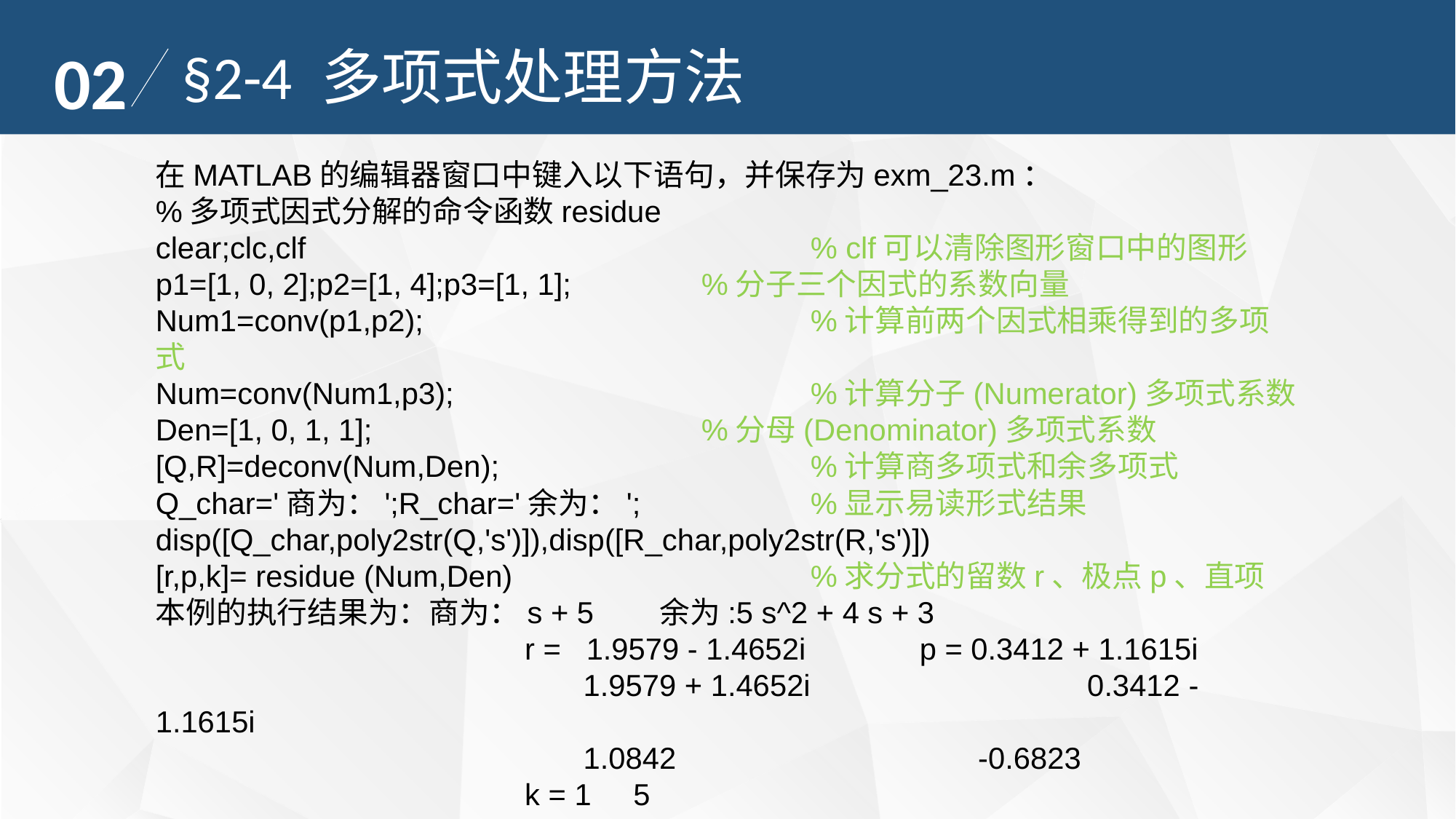

02
§2-4 多项式处理方法
在MATLAB的编辑器窗口中键入以下语句，并保存为exm_23.m：
%多项式因式分解的命令函数residue
clear;clc,clf					% clf可以清除图形窗口中的图形
p1=[1, 0, 2];p2=[1, 4];p3=[1, 1];		%分子三个因式的系数向量
Num1=conv(p1,p2);				%计算前两个因式相乘得到的多项式
Num=conv(Num1,p3);				%计算分子(Numerator)多项式系数
Den=[1, 0, 1, 1];				%分母(Denominator)多项式系数
[Q,R]=deconv(Num,Den);			%计算商多项式和余多项式
Q_char='商为：';R_char='余为：';		%显示易读形式结果
disp([Q_char,poly2str(Q,'s')]),disp([R_char,poly2str(R,'s')])
[r,p,k]= residue (Num,Den)			%求分式的留数r、极点p、直项
本例的执行结果为：商为：s + 5       余为:5 s^2 + 4 s + 3
			     r =   1.9579 - 1.4652i		p = 0.3412 + 1.1615i
			            1.9579 + 1.4652i		       0.3412 - 1.1615i
			            1.0842            		       -0.6823
			     k = 1     5